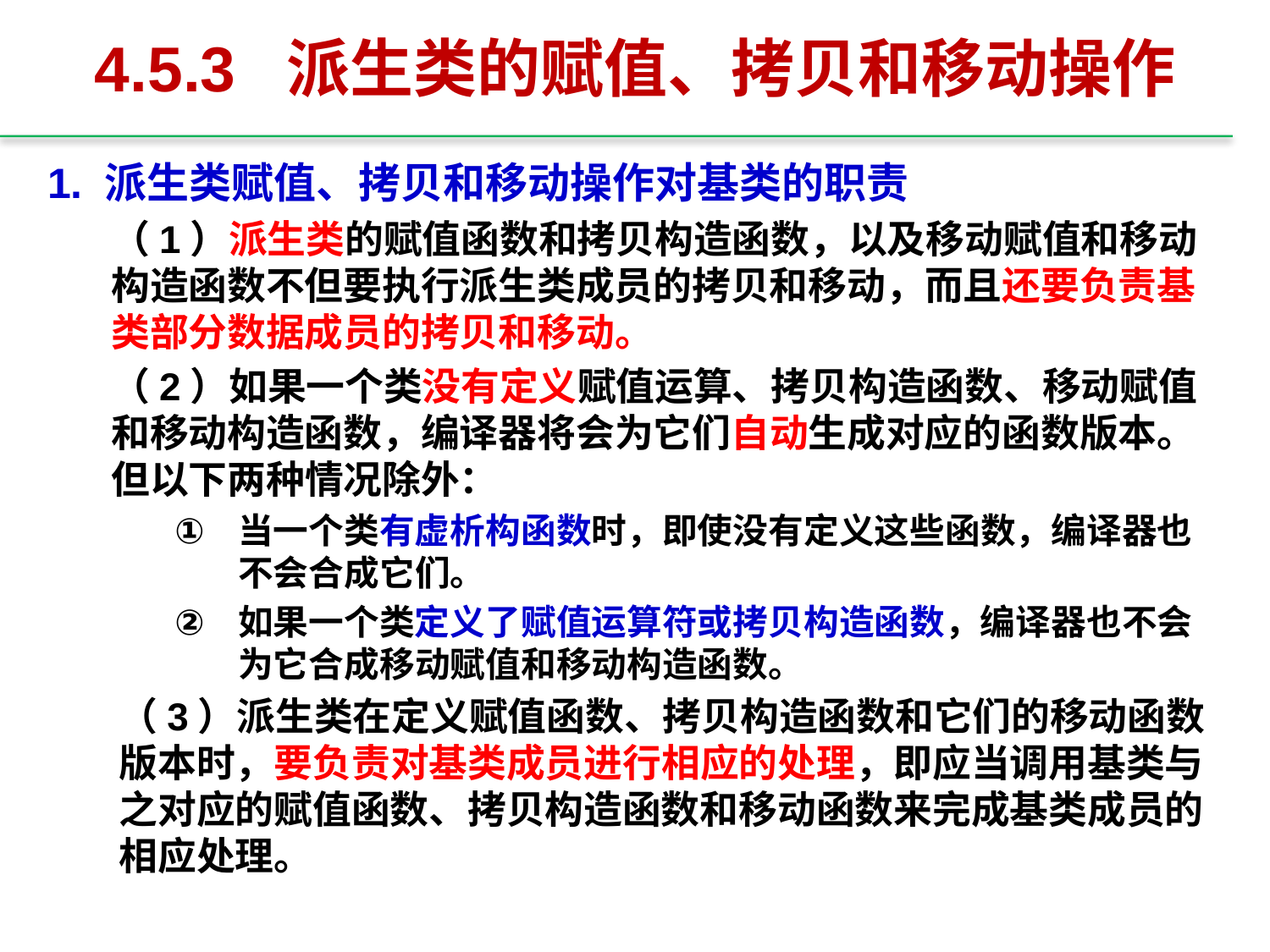

# 4.5.3  派生类的赋值、拷贝和移动操作
1. 派生类赋值、拷贝和移动操作对基类的职责
（1）派生类的赋值函数和拷贝构造函数，以及移动赋值和移动构造函数不但要执行派生类成员的拷贝和移动，而且还要负责基类部分数据成员的拷贝和移动。
（2）如果一个类没有定义赋值运算、拷贝构造函数、移动赋值和移动构造函数，编译器将会为它们自动生成对应的函数版本。但以下两种情况除外：
当一个类有虚析构函数时，即使没有定义这些函数，编译器也不会合成它们。
如果一个类定义了赋值运算符或拷贝构造函数，编译器也不会为它合成移动赋值和移动构造函数。
（3）派生类在定义赋值函数、拷贝构造函数和它们的移动函数版本时，要负责对基类成员进行相应的处理，即应当调用基类与之对应的赋值函数、拷贝构造函数和移动函数来完成基类成员的相应处理。